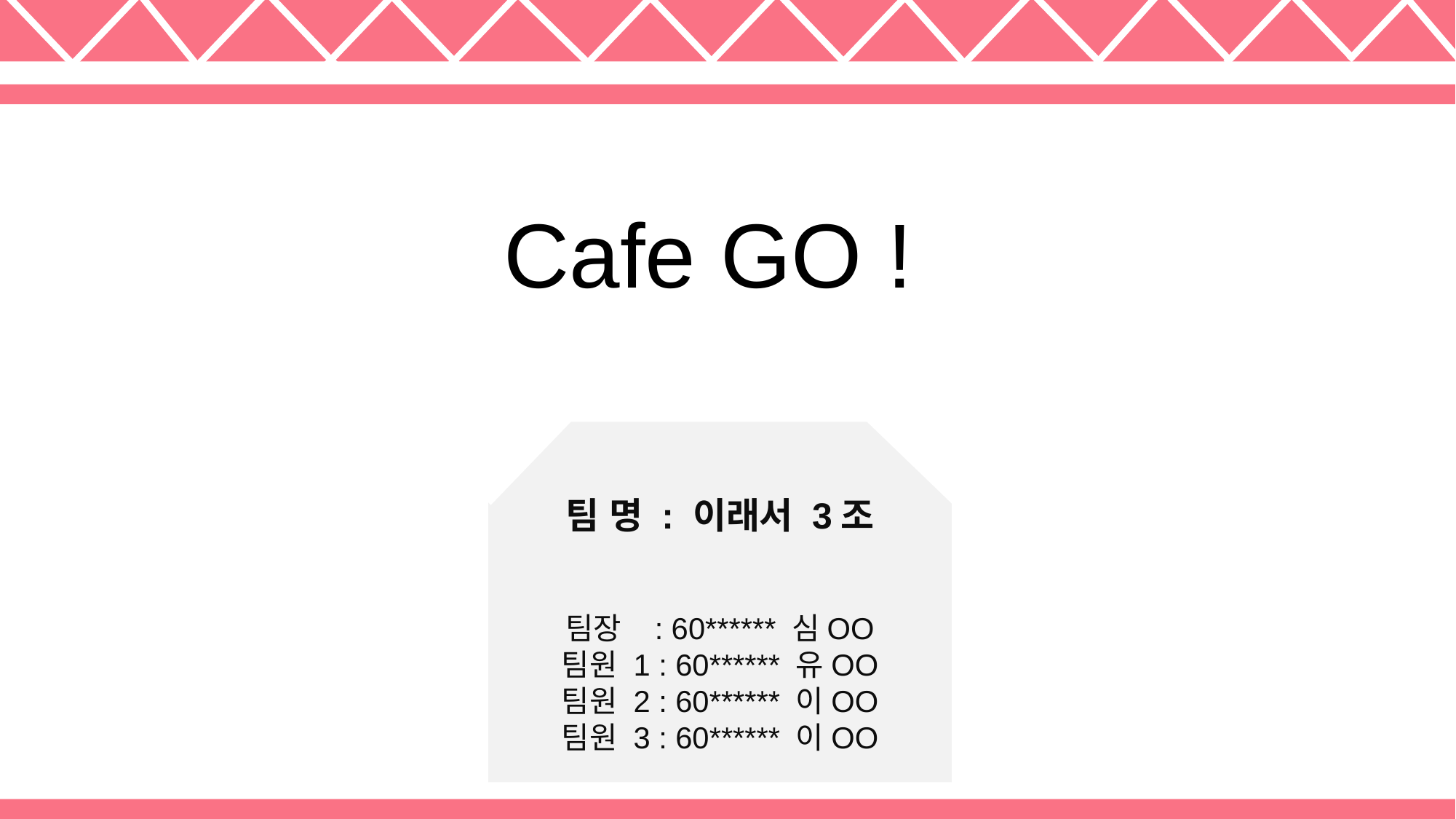

Cafe GO !

팀 명 : 이래서 3조

팀장   : 60****** 심OO
팀원 1 : 60****** 유OO
팀원 2 : 60****** 이OO
팀원 3 : 60****** 이OO